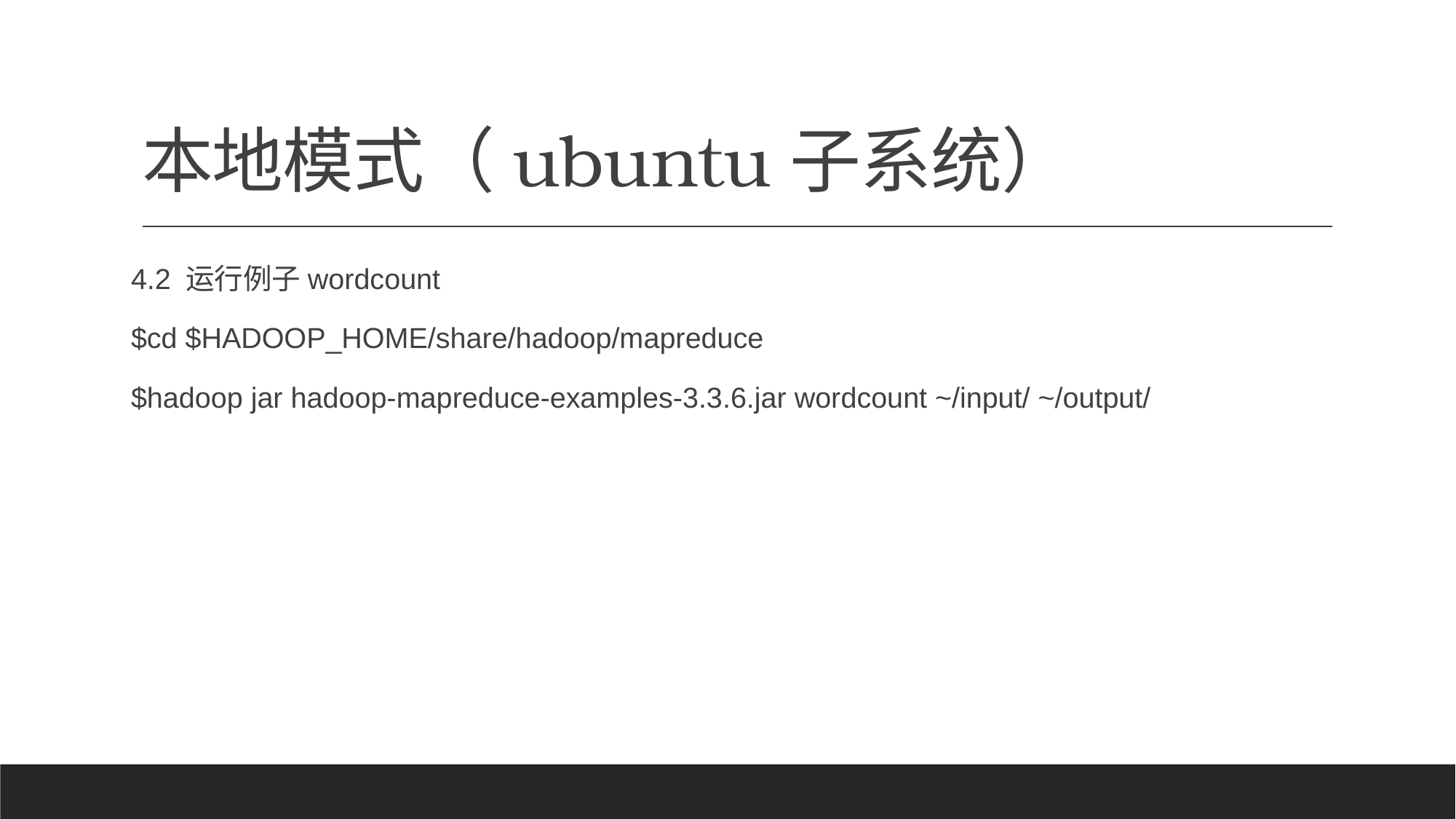

# 本地模式（ubuntu子系统）
4.2 运行例子wordcount
$cd $HADOOP_HOME/share/hadoop/mapreduce
$hadoop jar hadoop-mapreduce-examples-3.3.6.jar wordcount ~/input/ ~/output/